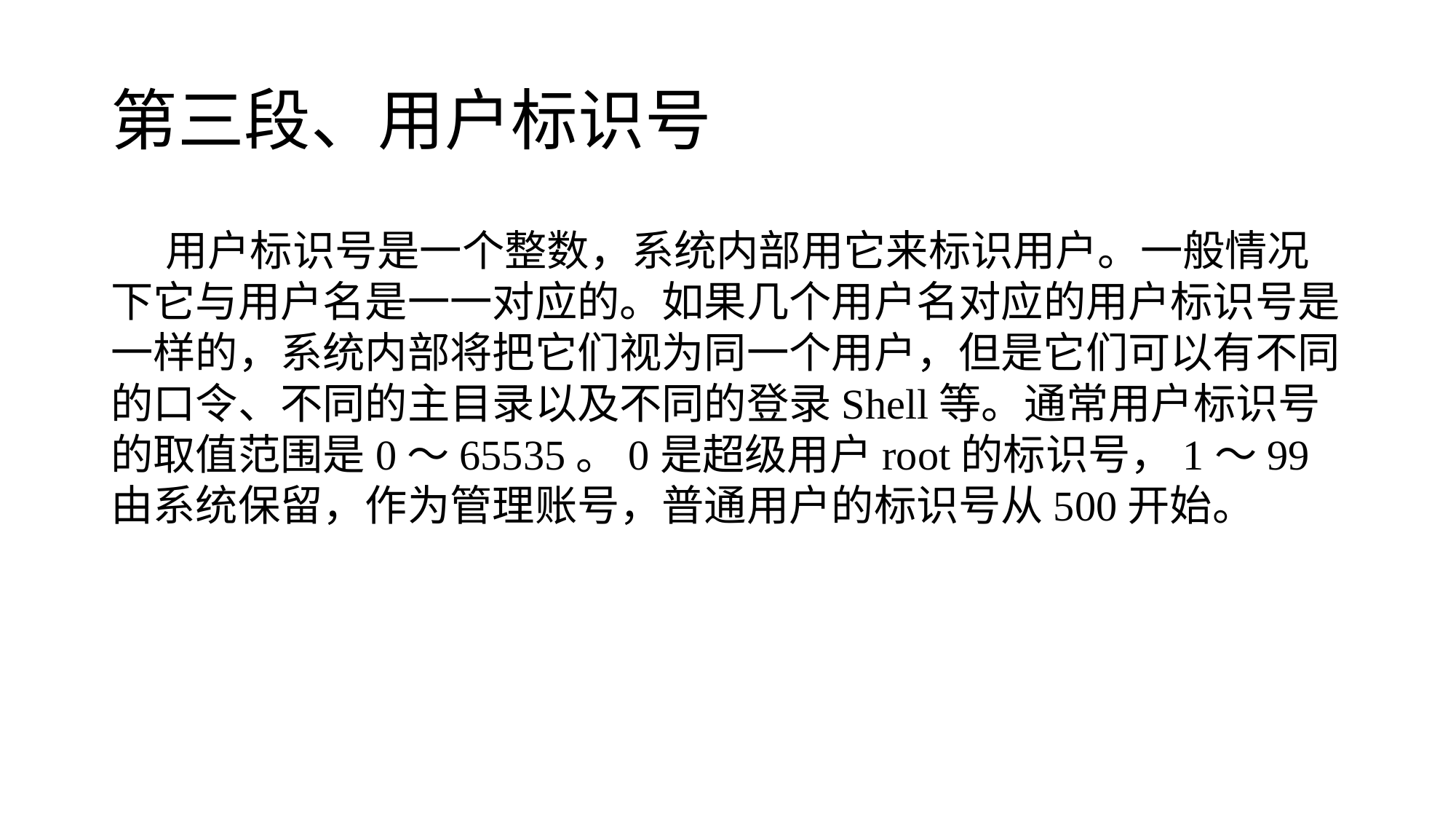

# 第三段、用户标识号
用户标识号是一个整数，系统内部用它来标识用户。一般情况下它与用户名是一一对应的。如果几个用户名对应的用户标识号是一样的，系统内部将把它们视为同一个用户，但是它们可以有不同的口令、不同的主目录以及不同的登录Shell等。通常用户标识号的取值范围是0～65535。0是超级用户root的标识号，1～99由系统保留，作为管理账号，普通用户的标识号从500开始。